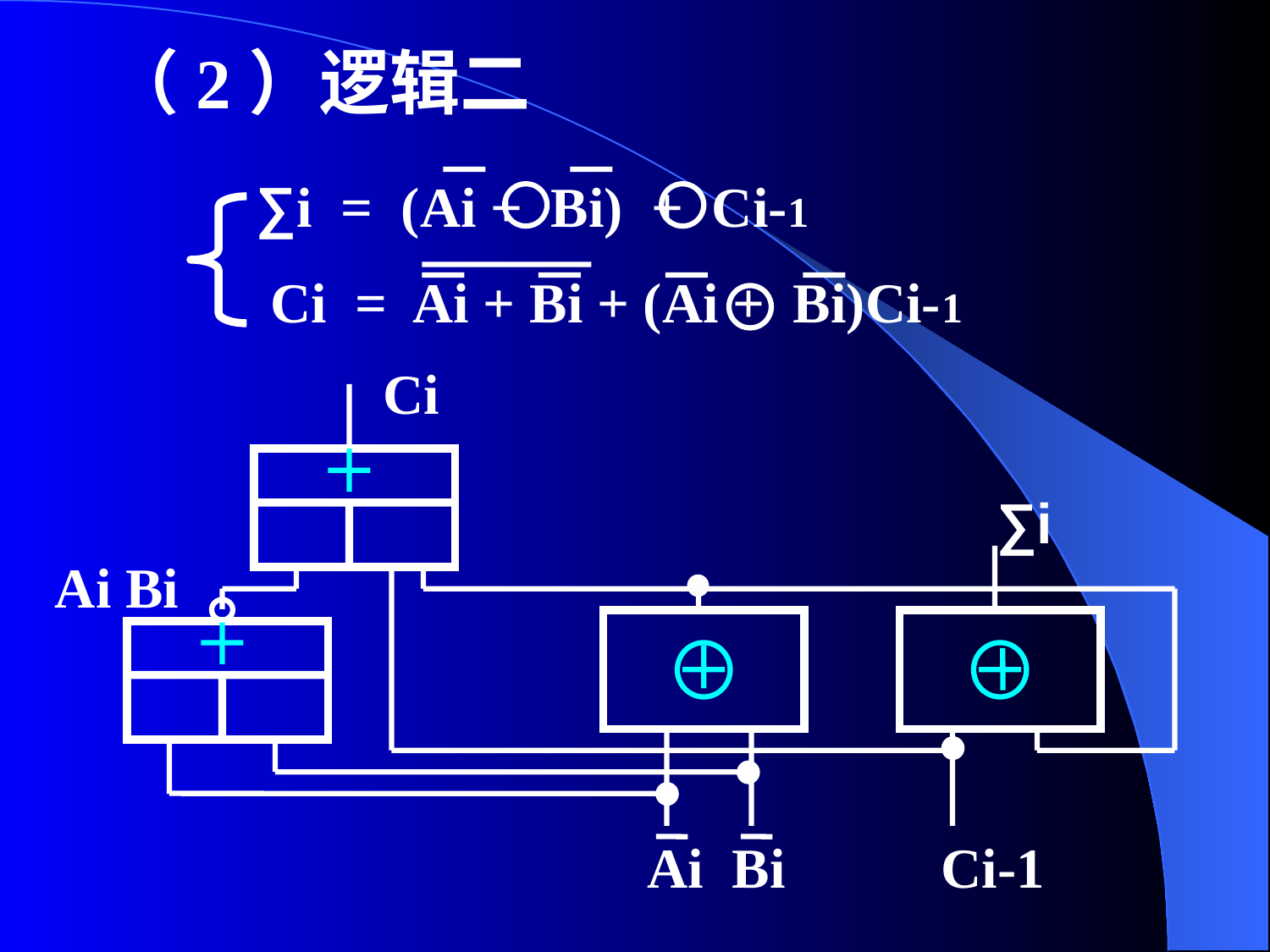

（2）逻辑二
∑i  =  (Ai +  Bi)  +  Ci-1
 Ci  =  Ai + Bi + (Ai +  Bi)Ci-1

Ci

∑i

Ai Bi

Ai  Bi           Ci-1